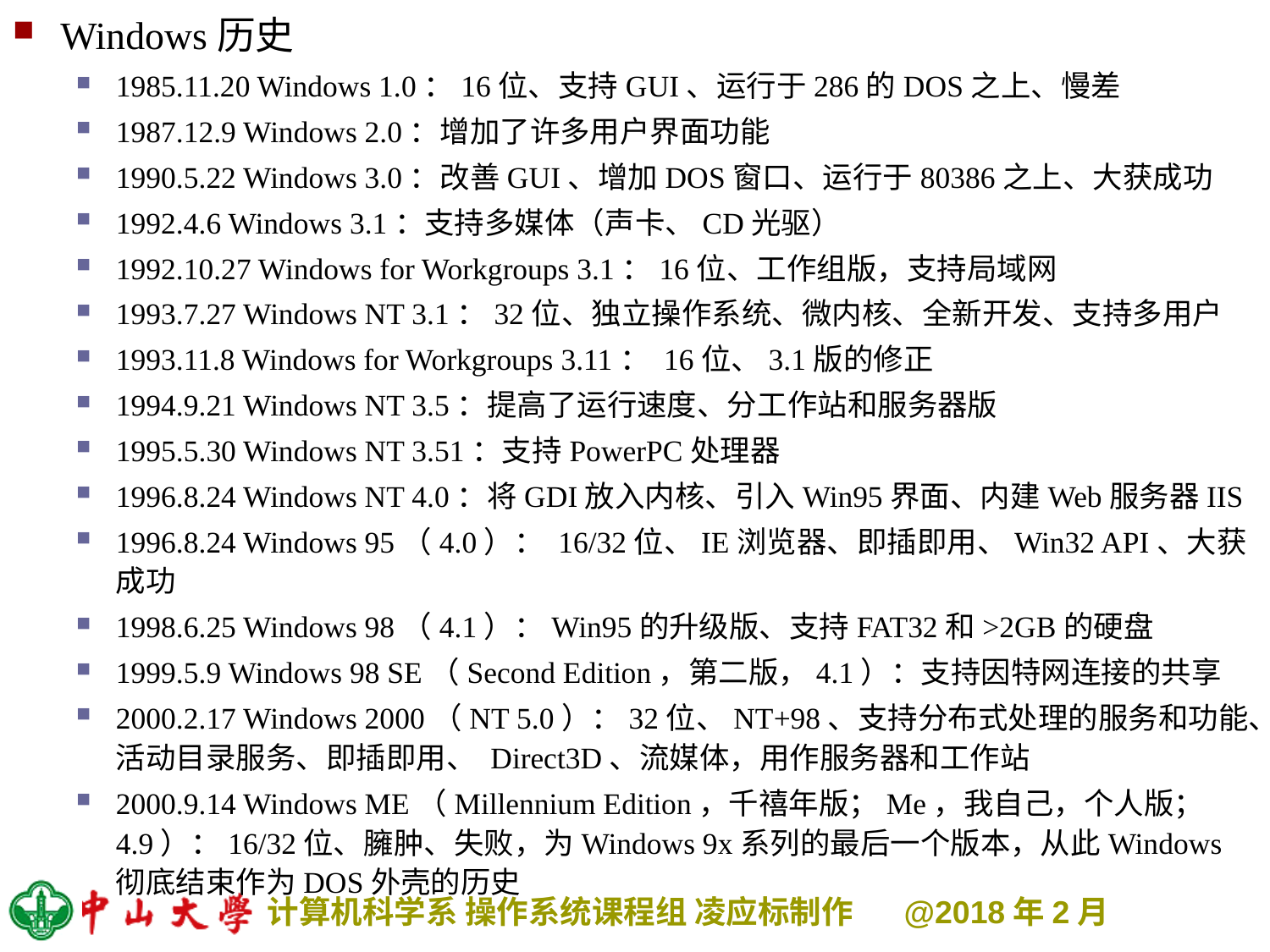

Windows历史
1985.11.20 Windows 1.0：16位、支持GUI、运行于286的DOS之上、慢差
1987.12.9 Windows 2.0：增加了许多用户界面功能
1990.5.22 Windows 3.0：改善GUI、增加DOS窗口、运行于80386之上、大获成功
1992.4.6 Windows 3.1：支持多媒体（声卡、CD光驱）
1992.10.27 Windows for Workgroups 3.1：16位、工作组版，支持局域网
1993.7.27 Windows NT 3.1：32位、独立操作系统、微内核、全新开发、支持多用户
1993.11.8 Windows for Workgroups 3.11： 16位、3.1版的修正
1994.9.21 Windows NT 3.5：提高了运行速度、分工作站和服务器版
1995.5.30 Windows NT 3.51：支持PowerPC处理器
1996.8.24 Windows NT 4.0：将GDI放入内核、引入Win95界面、内建Web服务器IIS
1996.8.24 Windows 95（4.0）： 16/32位、IE浏览器、即插即用、Win32 API、大获成功
1998.6.25 Windows 98（4.1）：Win95的升级版、支持FAT32和>2GB的硬盘
1999.5.9 Windows 98 SE（Second Edition，第二版，4.1）：支持因特网连接的共享
2000.2.17 Windows 2000（NT 5.0）：32位、NT+98、支持分布式处理的服务和功能、活动目录服务、即插即用、 Direct3D、流媒体，用作服务器和工作站
2000.9.14 Windows ME（Millennium Edition，千禧年版；Me，我自己，个人版；4.9）：16/32位、臃肿、失败，为Windows 9x系列的最后一个版本，从此Windows彻底结束作为DOS外壳的历史